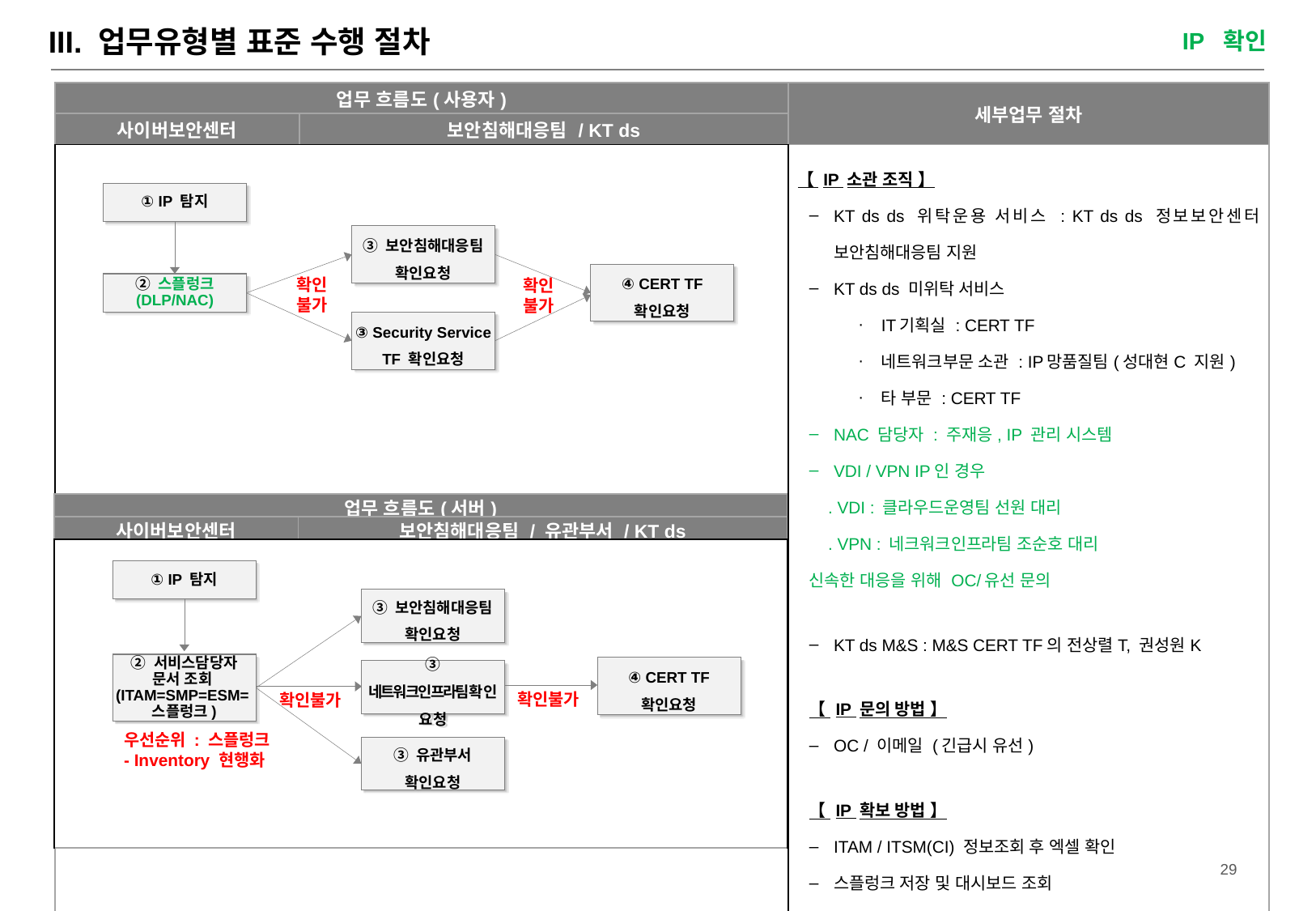

III. 업무유형별 표준 수행 절차
IP  확인
| 업무 흐름도(사용자) |  | 세부업무 절차 |
| --- | --- | --- |
| 사이버보안센터 | 보안침해대응팀 / KT ds |  |
|  |  | 【 IP 소관 조직 】 KT ds ds 위탁운용 서비스 : KT ds ds 정보보안센터 보안침해대응팀 지원 KT ds ds 미위탁 서비스 IT기획실 : CERT TF 네트워크부문 소관 : IP망품질팀(성대현C 지원) 타 부문 : CERT TF NAC 담당자 : 주재응, IP 관리 시스템 VDI / VPN IP인 경우 . VDI : 클라우드운영팀 선원 대리 . VPN : 네크워크인프라팀 조순호 대리 신속한 대응을 위해 OC/유선 문의 KT ds M&S : M&S CERT TF의 전상렬T, 권성원K 【 IP 문의 방법 】 OC / 이메일 (긴급시 유선) 【 IP 확보 방법 】 ITAM / ITSM(CI) 정보조회 후 엑셀 확인 스플렁크 저장 및 대시보드 조회 ※ 엑셀 월 1회 스플렁크 저장 |
|  |  |  |
① IP 탐지
③ 보안침해대응팀
확인요청
④ CERT TF
확인요청
확인불가
확인불가
② 스플렁크
(DLP/NAC)
③ Security Service TF 확인요청
| 업무 흐름도(서버) |  |
| --- | --- |
| 사이버보안센터 | 보안침해대응팀 / 유관부서 / KT ds |
|  |  |
① IP 탐지
③ 보안침해대응팀
확인요청
② 서비스담당자
문서 조회(ITAM=SMP=ESM=스플렁크)
④ CERT TF
확인요청
③ 네트워크인프라팀확인요청
확인불가
확인불가
우선순위 : 스플렁크
- Inventory 현행화
③ 유관부서
확인요청
29